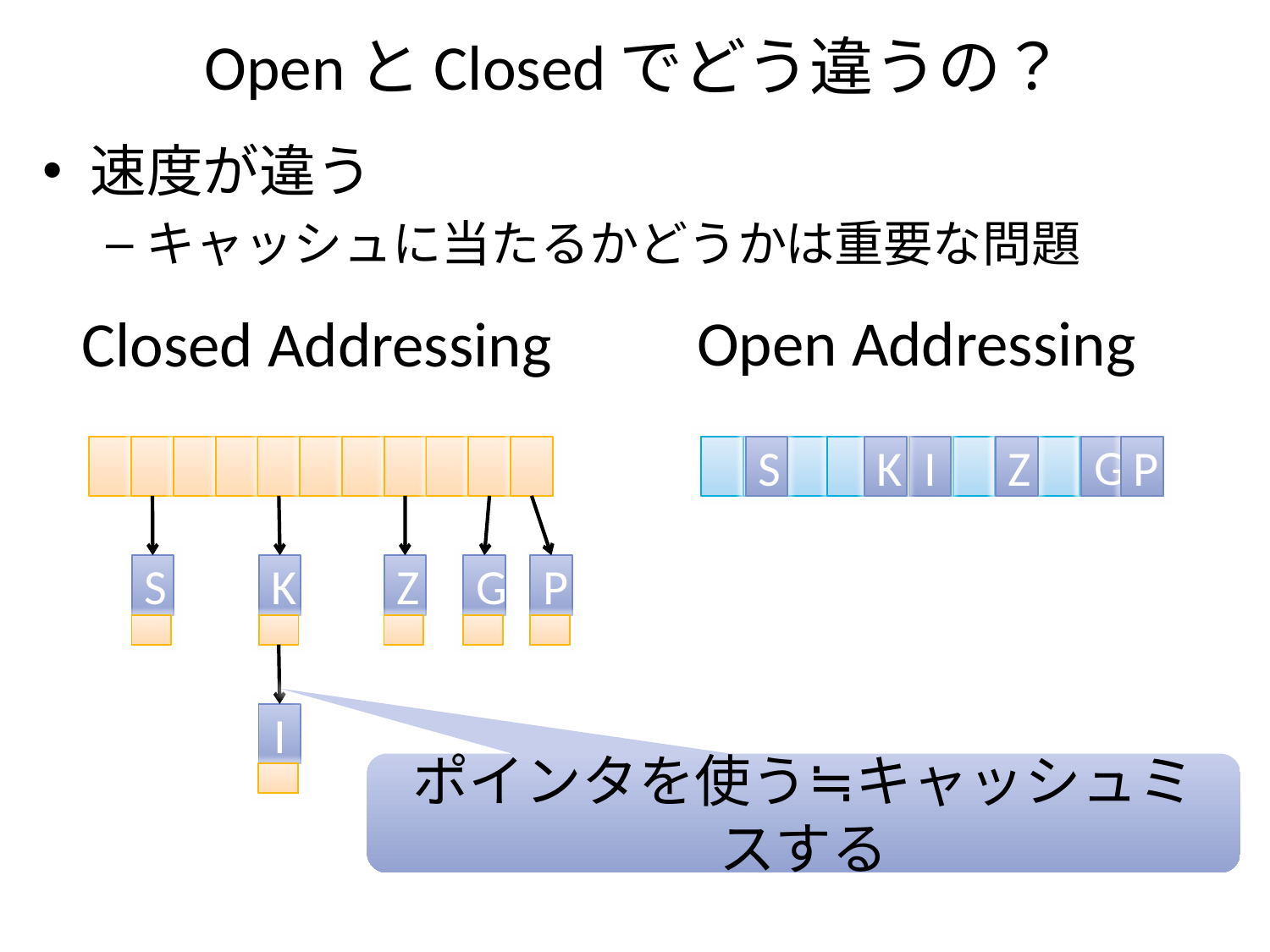

# OpenとClosedでどう違うの？
速度が違う
キャッシュに当たるかどうかは重要な問題
Open Addressing
Closed Addressing

G

S

K

I

Z

P
S
K
Z
G
P

I
ポインタを使う≒キャッシュミスする